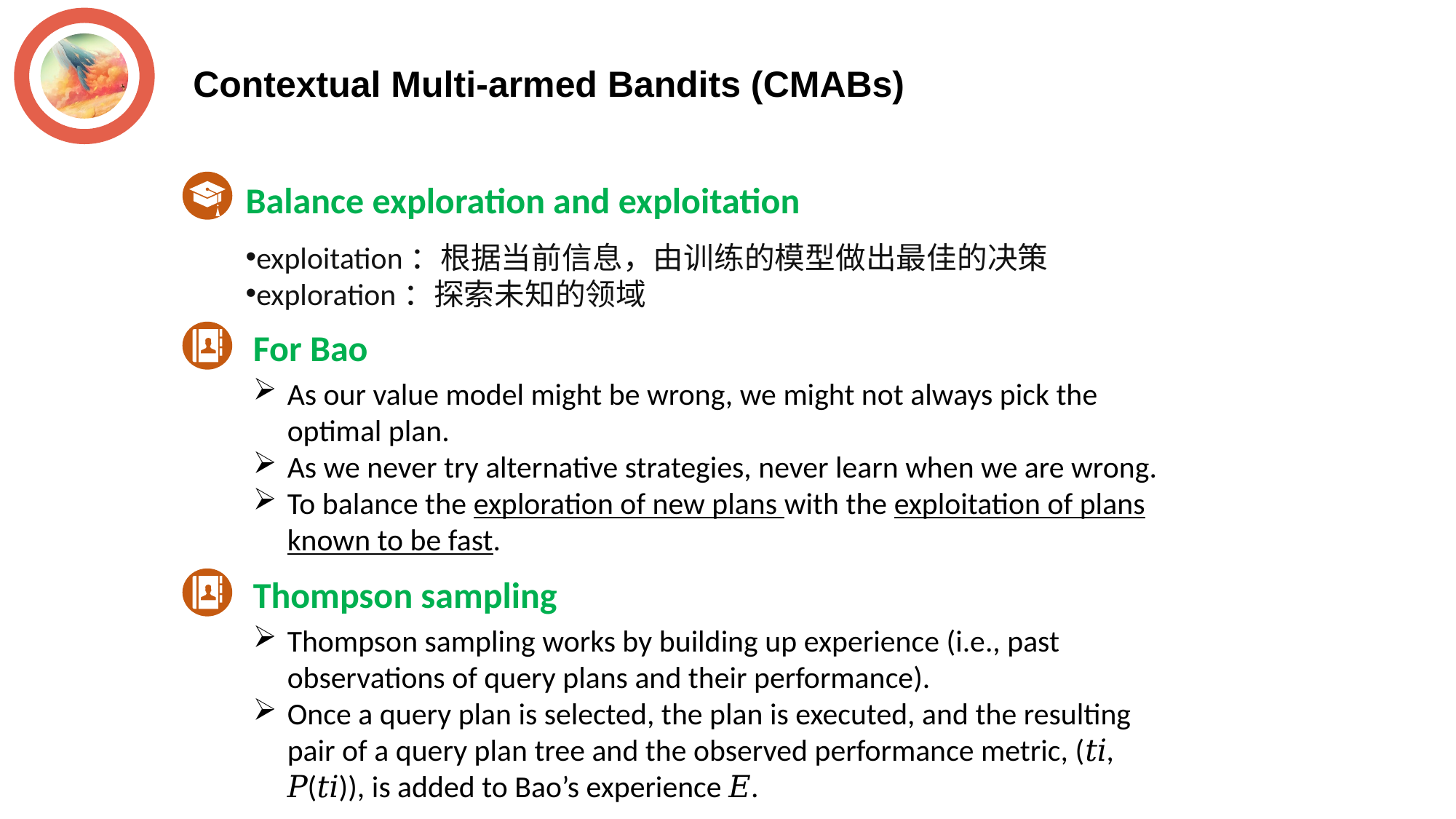

Contextual Multi-armed Bandits (CMABs)

Balance exploration and exploitation

exploitation：根据当前信息，由训练的模型做出最佳的决策
exploration：探索未知的领域
For Bao

As our value model might be wrong, we might not always pick the optimal plan.
As we never try alternative strategies, never learn when we are wrong.
To balance the exploration of new plans with the exploitation of plans known to be fast.
Thompson sampling

Thompson sampling works by building up experience (i.e., past observations of query plans and their performance).
Once a query plan is selected, the plan is executed, and the resulting pair of a query plan tree and the observed performance metric, (𝑡𝑖, 𝑃(𝑡𝑖)), is added to Bao’s experience 𝐸.